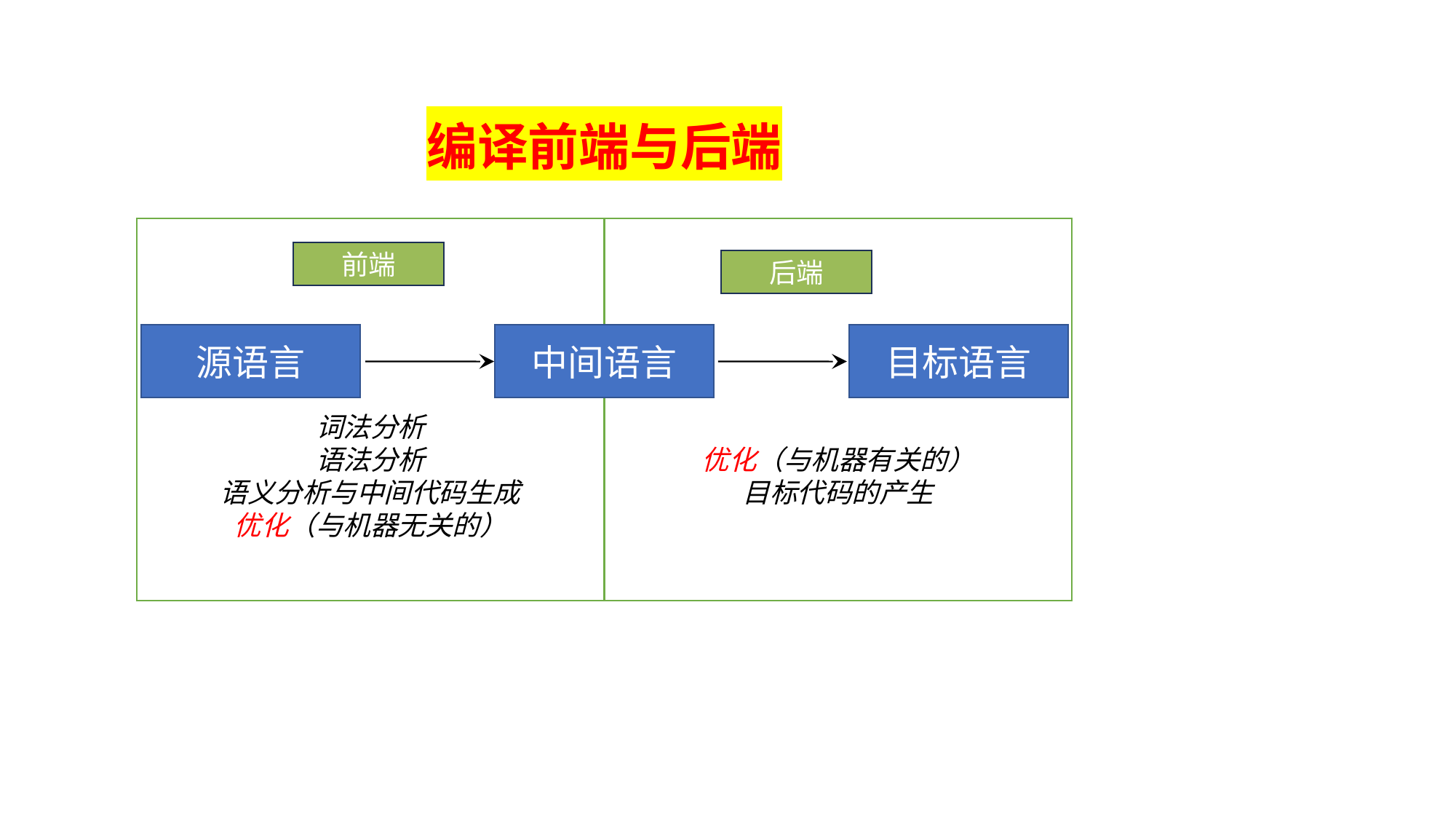

编译前端与后端

词法分析
语法分析
语义分析与中间代码生成
优化（与机器无关的）

优化（与机器有关的）
目标代码的产生
前端
后端
源语言
中间语言
目标语言